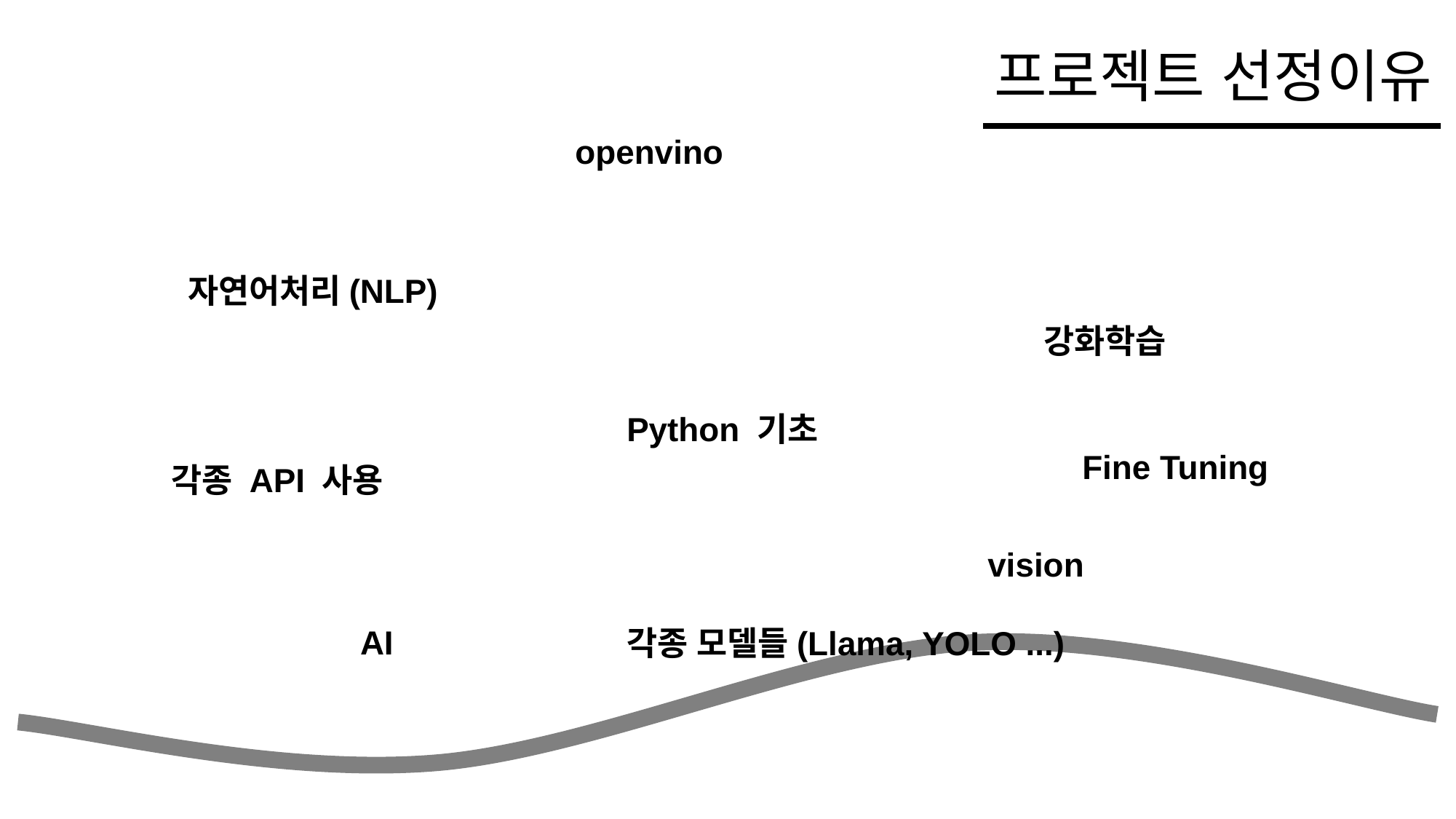

# 프로젝트 선정이유
openvino
자연어처리(NLP)
강화학습
Python 기초
Fine Tuning
각종 API 사용
vision
AI
각종 모델들(Llama, YOLO ...)